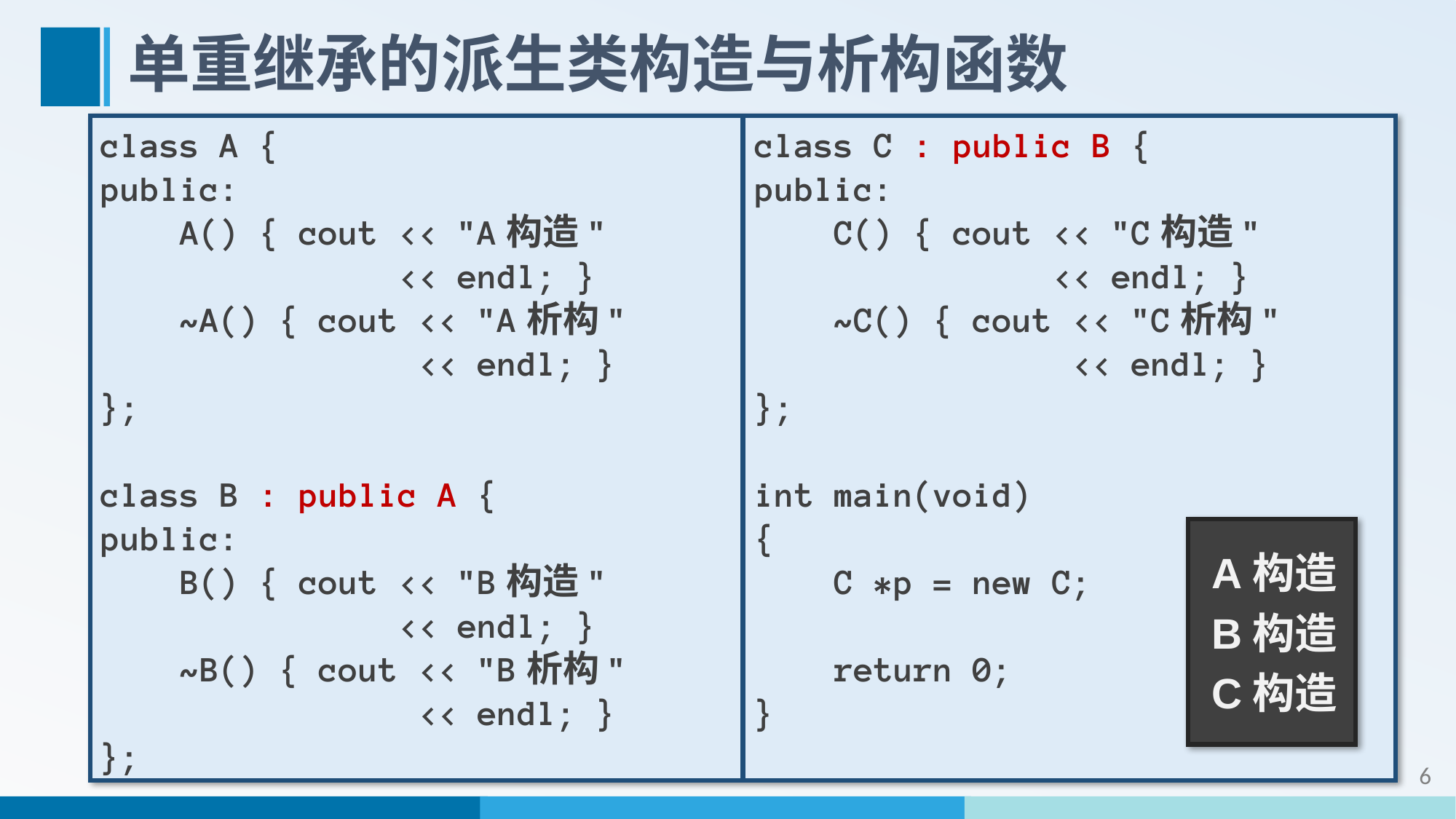

# 单重继承的派生类构造与析构函数
class A {
public:
    A() { cout << "A构造"
               << endl; }
    ~A() { cout << "A析构"
                << endl; }
};

class B : public A {
public:
    B() { cout << "B构造"
               << endl; }
    ~B() { cout << "B析构"
                << endl; }
};

class C : public B {
public:
    C() { cout << "C构造"
               << endl; }
    ~C() { cout << "C析构"
                << endl; }
};

int main(void)
{
    C *p = new C;

    return 0;
}
A构造
B构造
C构造